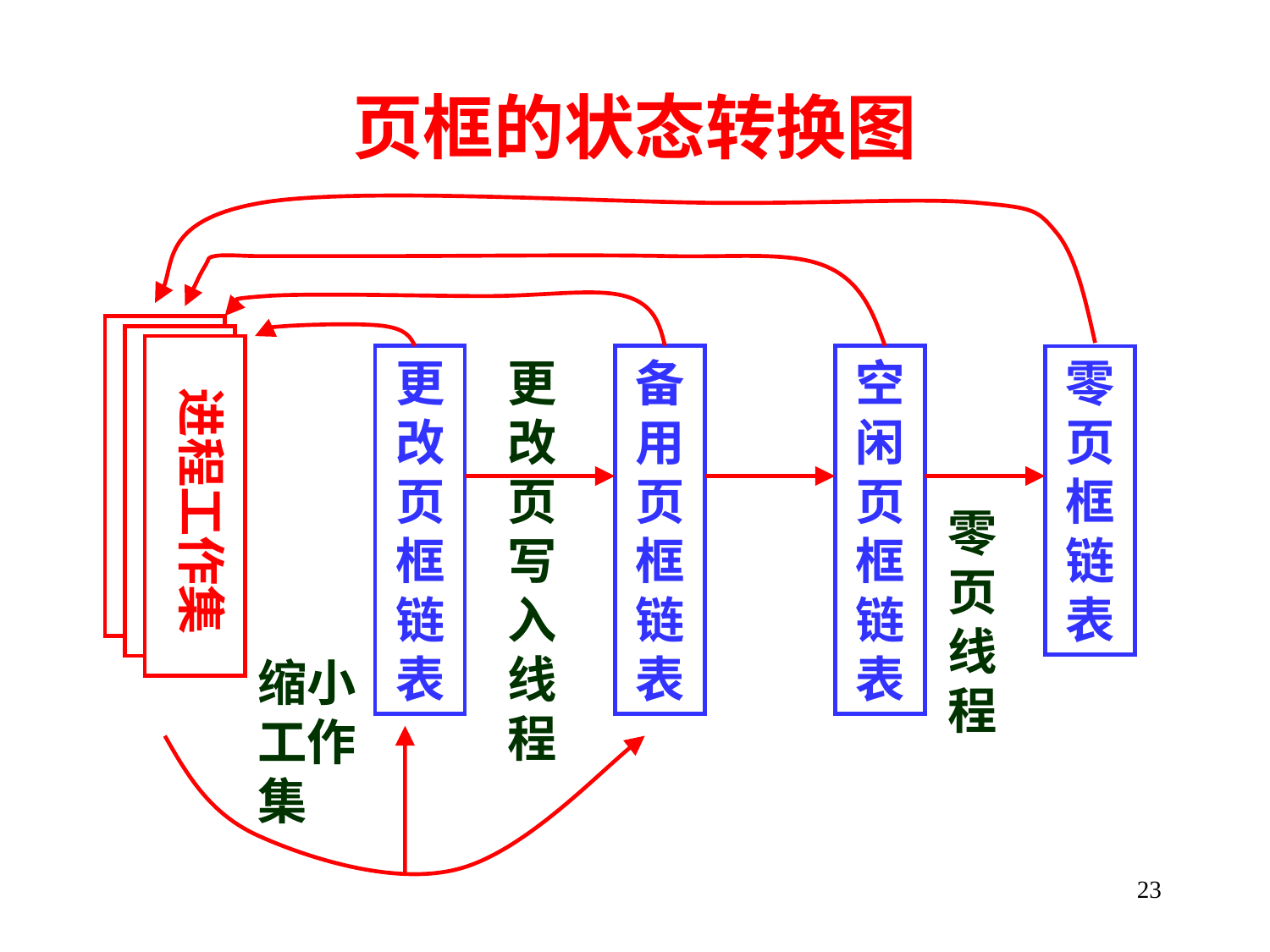

页框的状态转换图

进程工作集

更改页框链表
更改页
写入
线程
备用页框链表
空闲页框链表
零页框链表

零页线程
缩小工作集

23